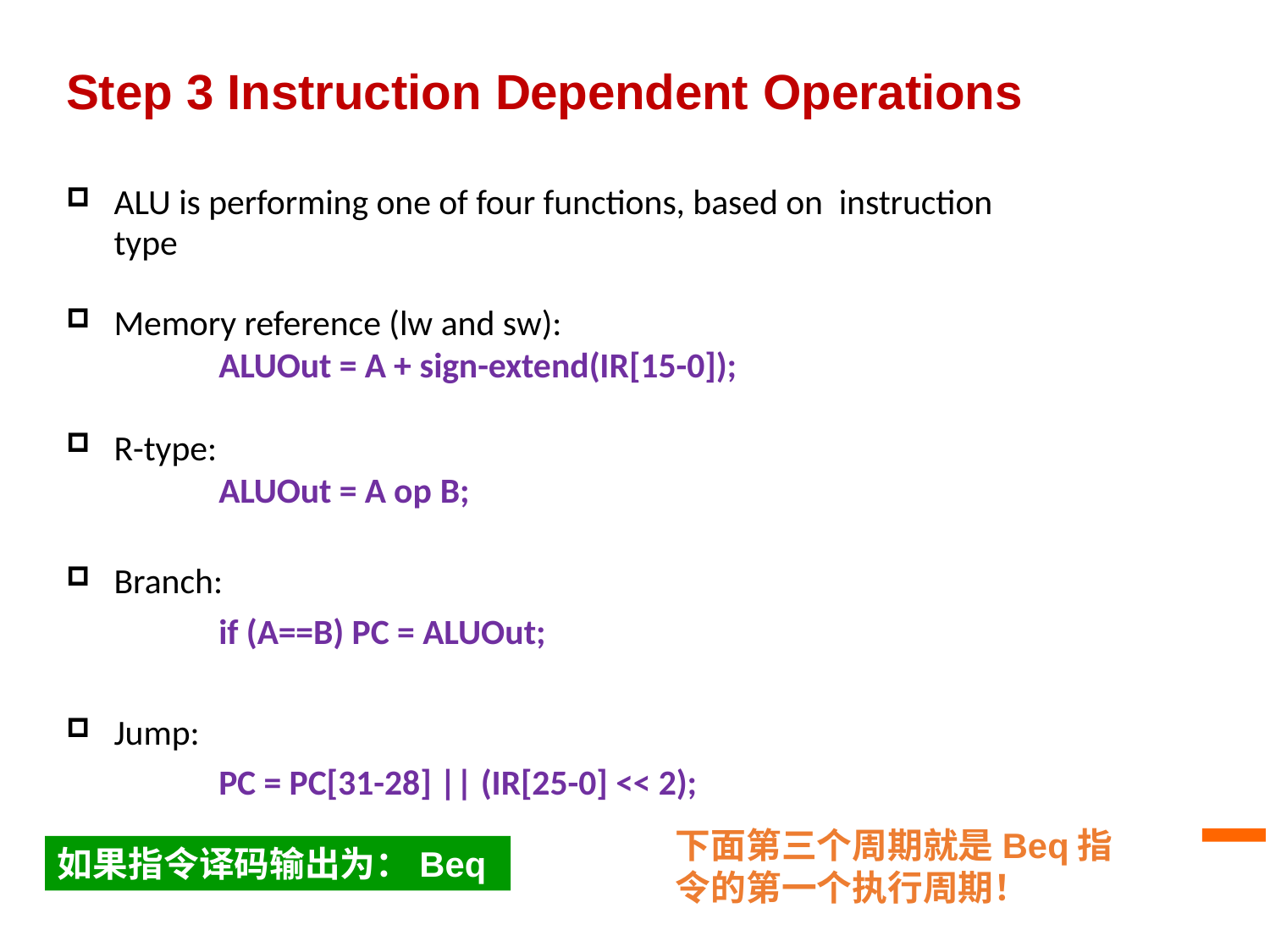

Fundamentals
# Step 3 Instruction Dependent Operations
ALU is performing one of four functions, based on  instruction type
Memory reference (lw and sw):
ALUOut = A + sign-extend(IR[15-0]);
R-type:
ALUOut = A op B;
Branch:
if (A==B) PC = ALUOut;

Jump:
PC = PC[31-28] || (IR[25-0] << 2);
下面第三个周期就是Beq指令的第一个执行周期！
如果指令译码输出为：Beq